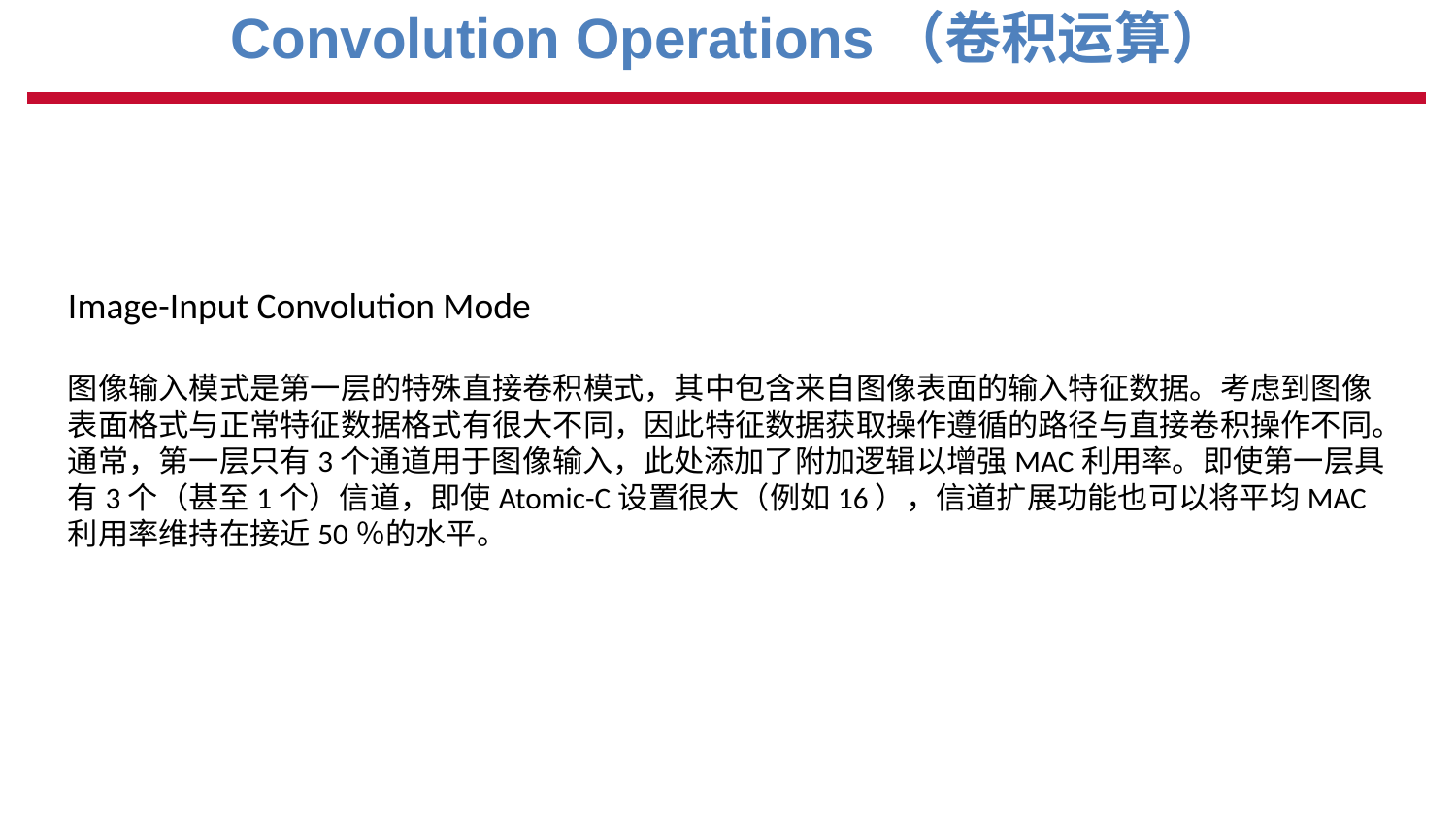

Convolution Operations（卷积运算）
Image-Input Convolution Mode

图像输入模式是第一层的特殊直接卷积模式，其中包含来自图像表面的输入特征数据。考虑到图像表面格式与正常特征数据格式有很大不同，因此特征数据获取操作遵循的路径与直接卷积操作不同。通常，第一层只有3个通道用于图像输入，此处添加了附加逻辑以增强MAC利用率。即使第一层具有3个（甚至1个）信道，即使Atomic-C设置很大（例如16），信道扩展功能也可以将平均MAC利用率维持在接近50％的水平。
4